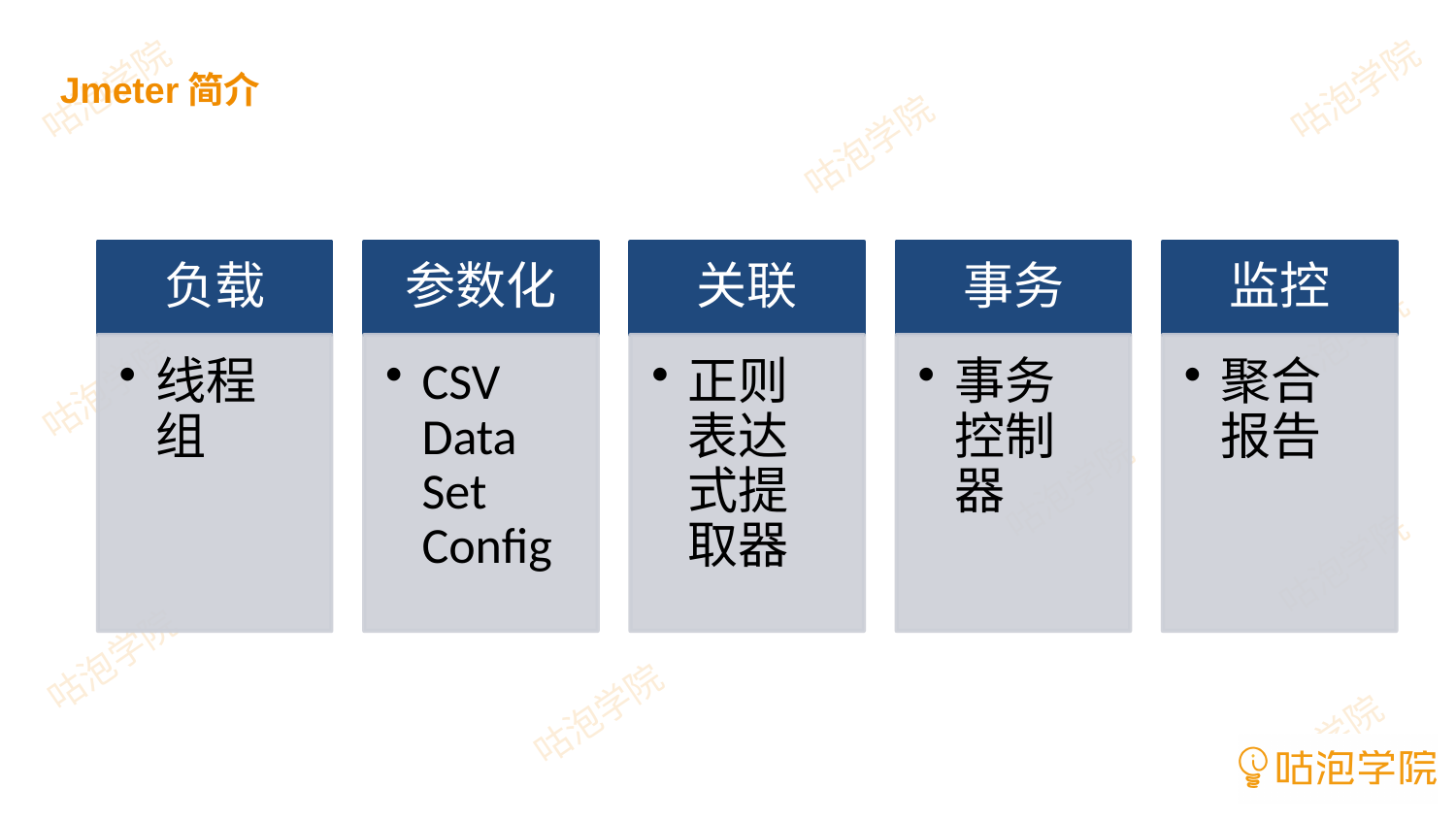

Jmeter简介

负载
线程组
参数化
CSV Data Set Config
关联
正则表达式提取器
事务
事务控制器
监控
聚合报告